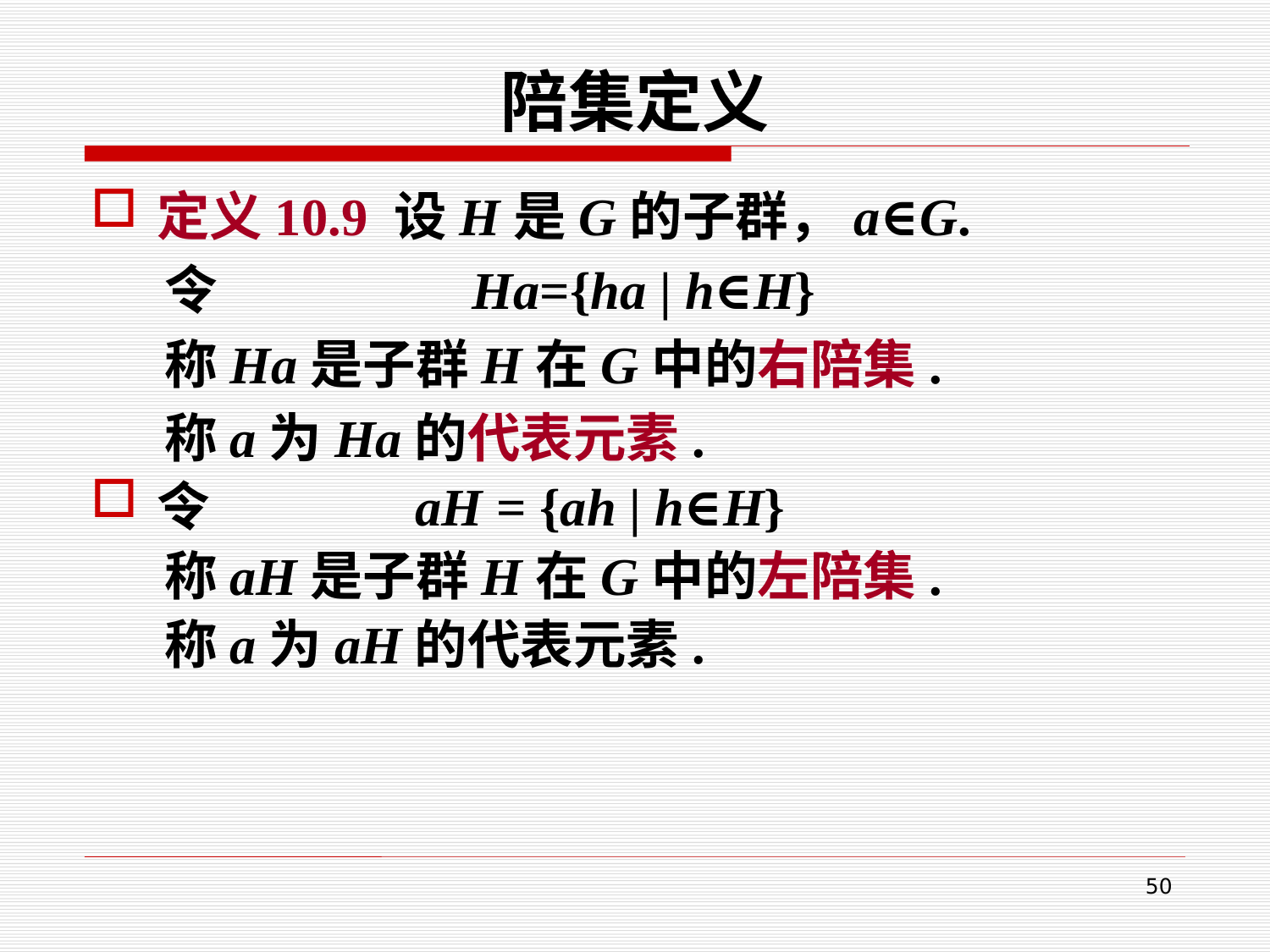

# 陪集定义
定义10.9 设H是G的子群，a∈G.
     令			Ha={ha | h∈H}
     称Ha是子群H在G中的右陪集.
     称a为Ha的代表元素.
令                aH = {ah | h∈H}
     称aH是子群H在G中的左陪集.
     称a为aH的代表元素.
50